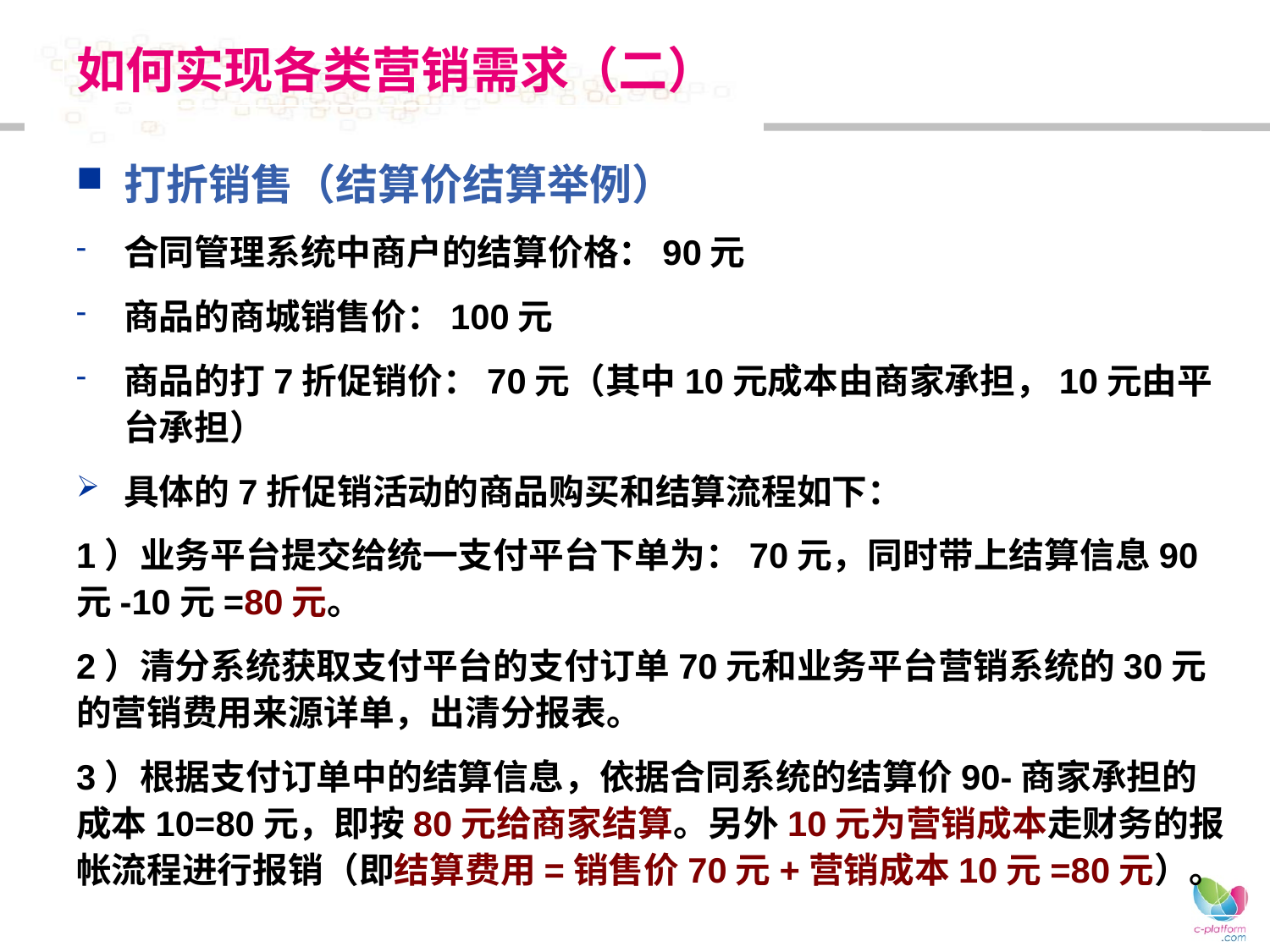

# 如何实现各类营销需求（二）
打折销售（结算价结算举例）
合同管理系统中商户的结算价格：90元
商品的商城销售价：100元
商品的打7折促销价：70元（其中10元成本由商家承担，10元由平台承担）
具体的7折促销活动的商品购买和结算流程如下：
1）业务平台提交给统一支付平台下单为：70元，同时带上结算信息90元-10元=80元。
2）清分系统获取支付平台的支付订单70元和业务平台营销系统的30元的营销费用来源详单，出清分报表。
3）根据支付订单中的结算信息，依据合同系统的结算价90-商家承担的成本10=80元，即按80元给商家结算。另外10元为营销成本走财务的报帐流程进行报销（即结算费用=销售价70元+营销成本10元=80元）。